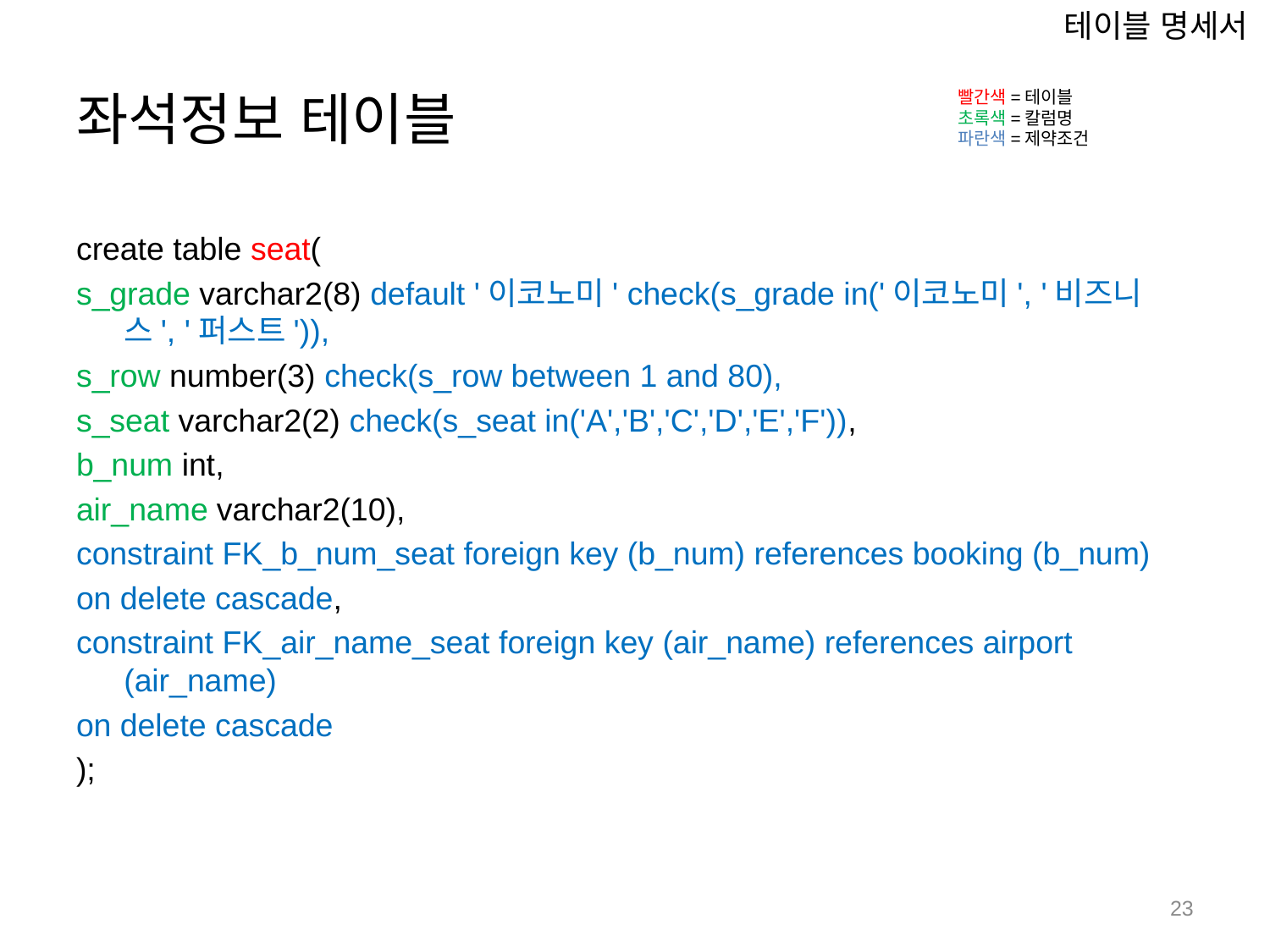

테이블 명세서
# 좌석정보 테이블
빨간색=테이블
초록색=칼럼명
파란색=제약조건
create table seat(
s_grade varchar2(8) default '이코노미' check(s_grade in('이코노미', '비즈니스', '퍼스트')),
s_row number(3) check(s_row between 1 and 80),
s_seat varchar2(2) check(s_seat in('A','B','C','D','E','F')),
b_num int,
air_name varchar2(10),
constraint FK_b_num_seat foreign key (b_num) references booking (b_num)
on delete cascade,
constraint FK_air_name_seat foreign key (air_name) references airport (air_name)
on delete cascade
);
23